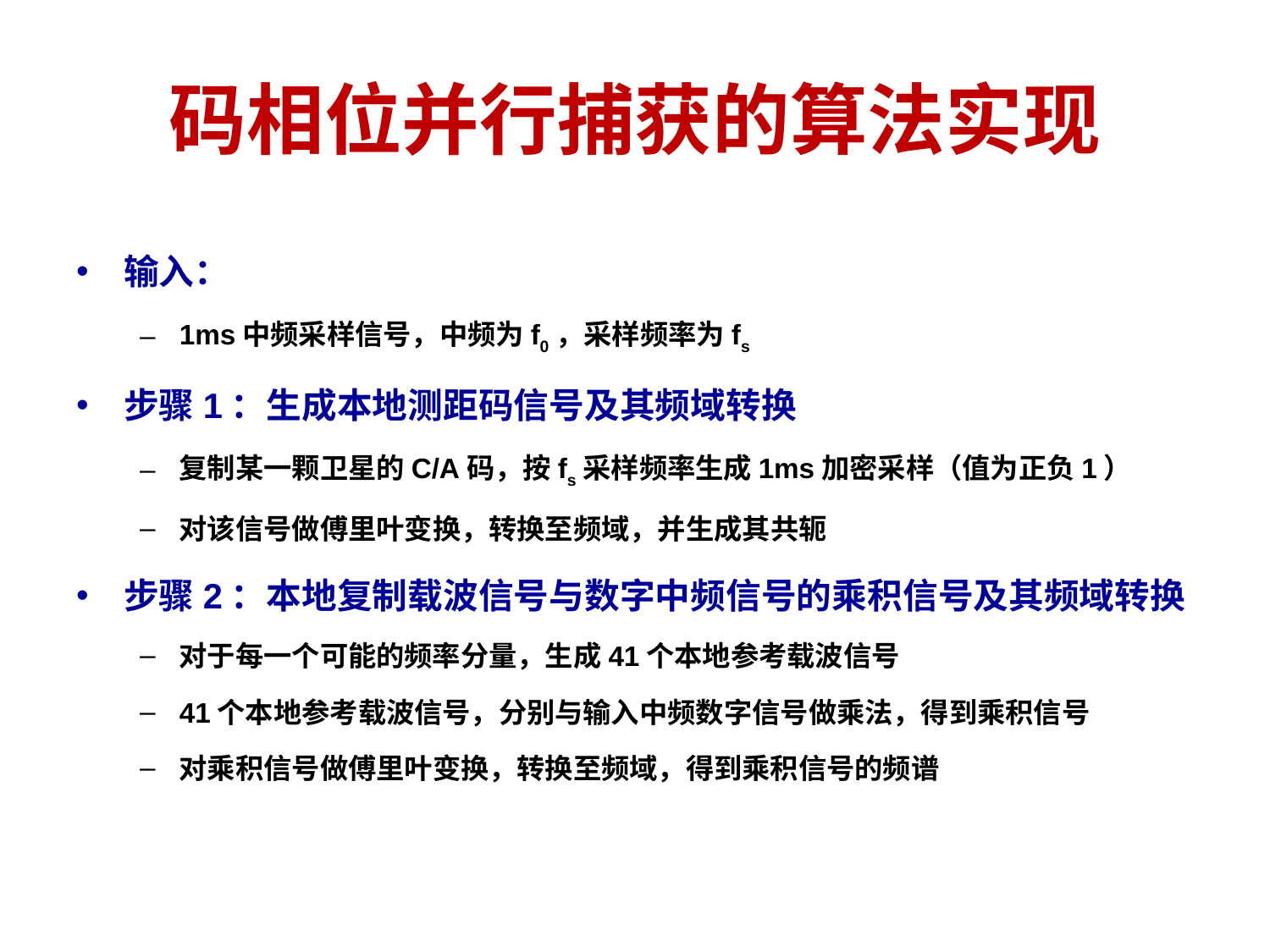

# 码相位并行捕获的算法实现
输入：
1ms中频采样信号，中频为f0，采样频率为fs
步骤1：生成本地测距码信号及其频域转换
复制某一颗卫星的C/A码，按fs采样频率生成1ms加密采样（值为正负1）
对该信号做傅里叶变换，转换至频域，并生成其共轭
步骤2：本地复制载波信号与数字中频信号的乘积信号及其频域转换
对于每一个可能的频率分量，生成41个本地参考载波信号
41个本地参考载波信号，分别与输入中频数字信号做乘法，得到乘积信号
对乘积信号做傅里叶变换，转换至频域，得到乘积信号的频谱